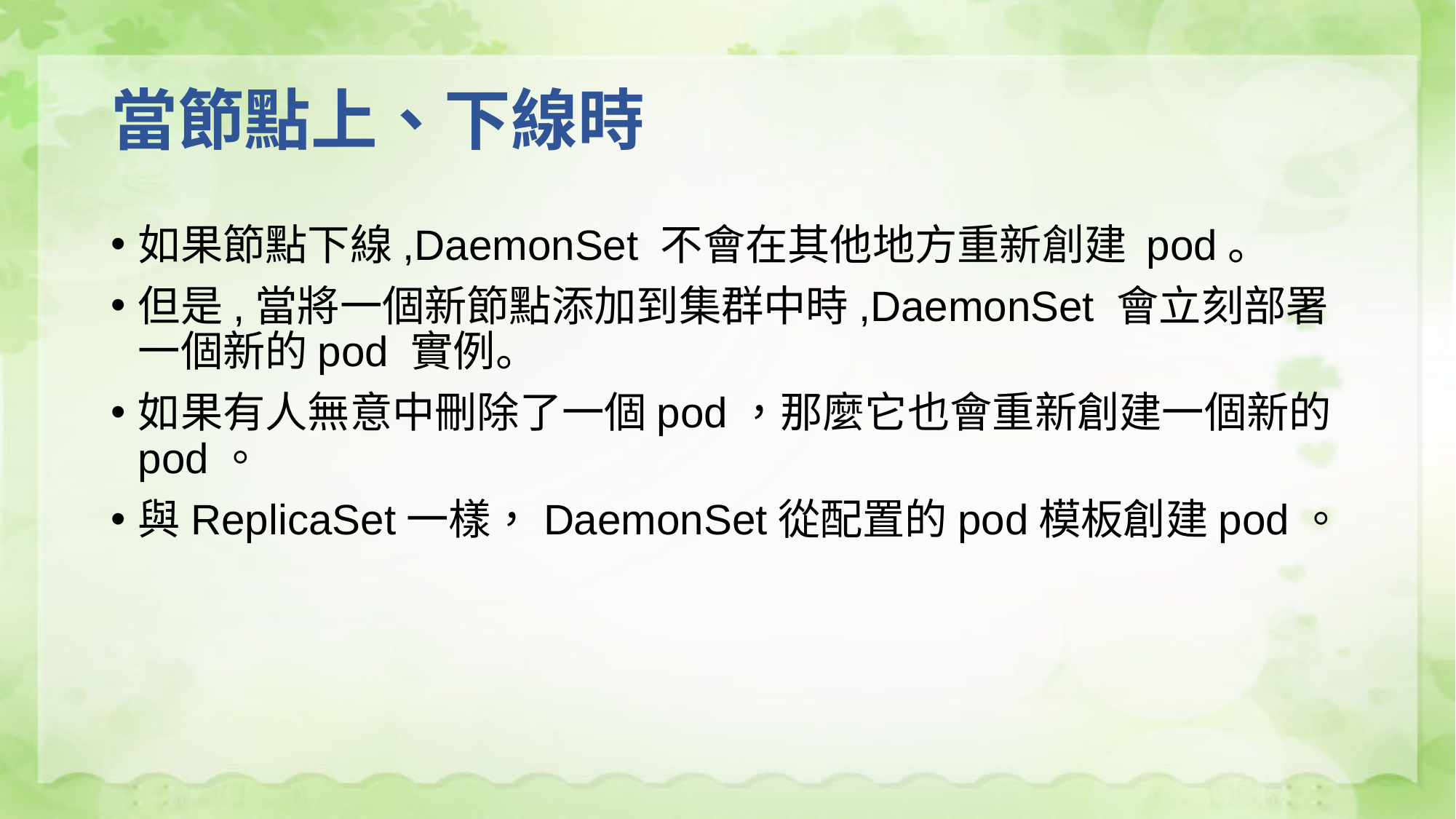

# 當節點上、下線時
如果節點下線,DaemonSet 不會在其他地方重新創建 pod。
但是,當將一個新節點添加到集群中時,DaemonSet 會立刻部署一個新的pod 實例。
如果有人無意中刪除了一個pod，那麼它也會重新創建一個新的pod。
與ReplicaSet一樣，DaemonSet從配置的pod模板創建pod。